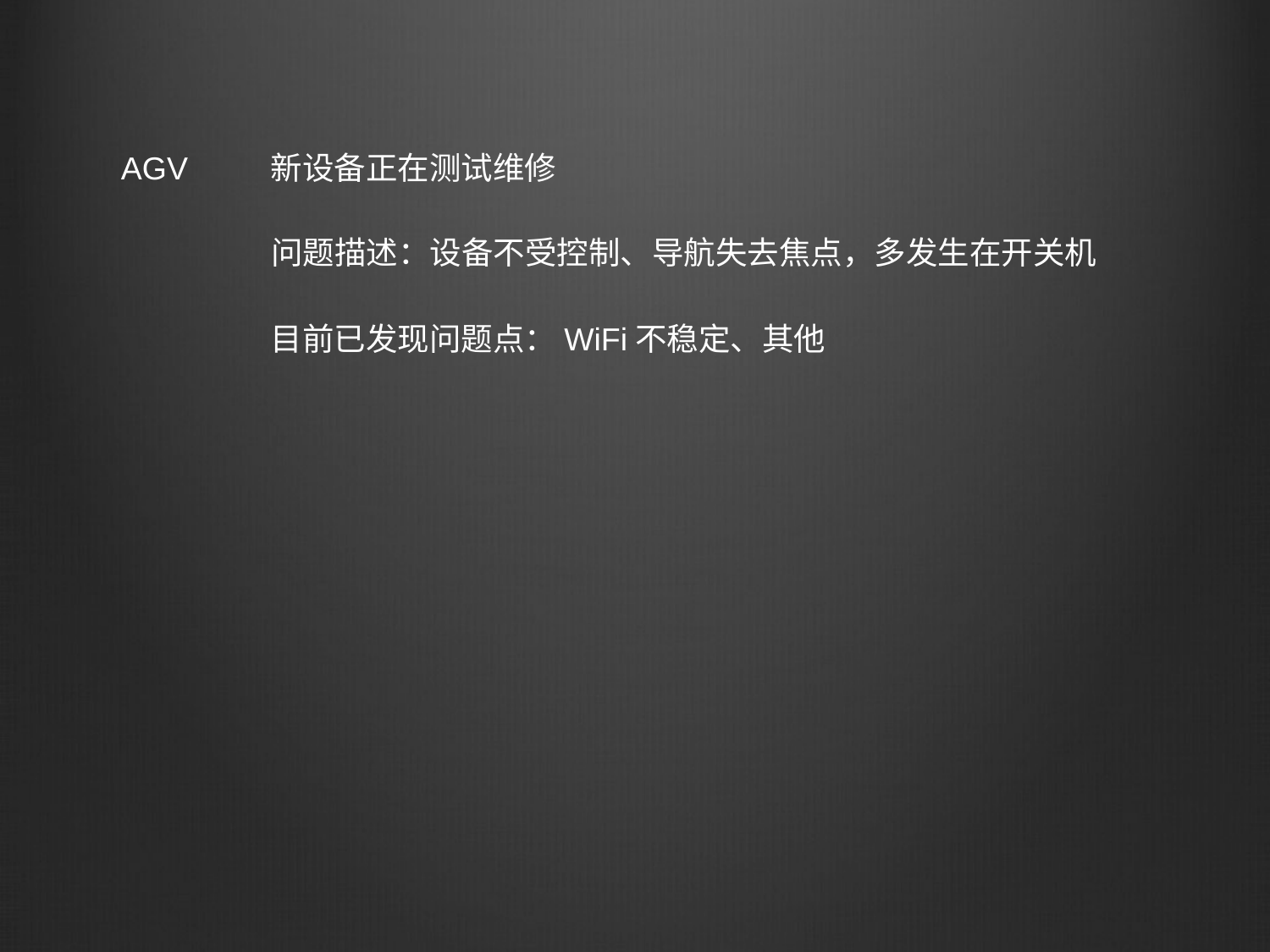

AGV
新设备正在测试维修
问题描述：设备不受控制、导航失去焦点，多发生在开关机
目前已发现问题点：WiFi不稳定、其他